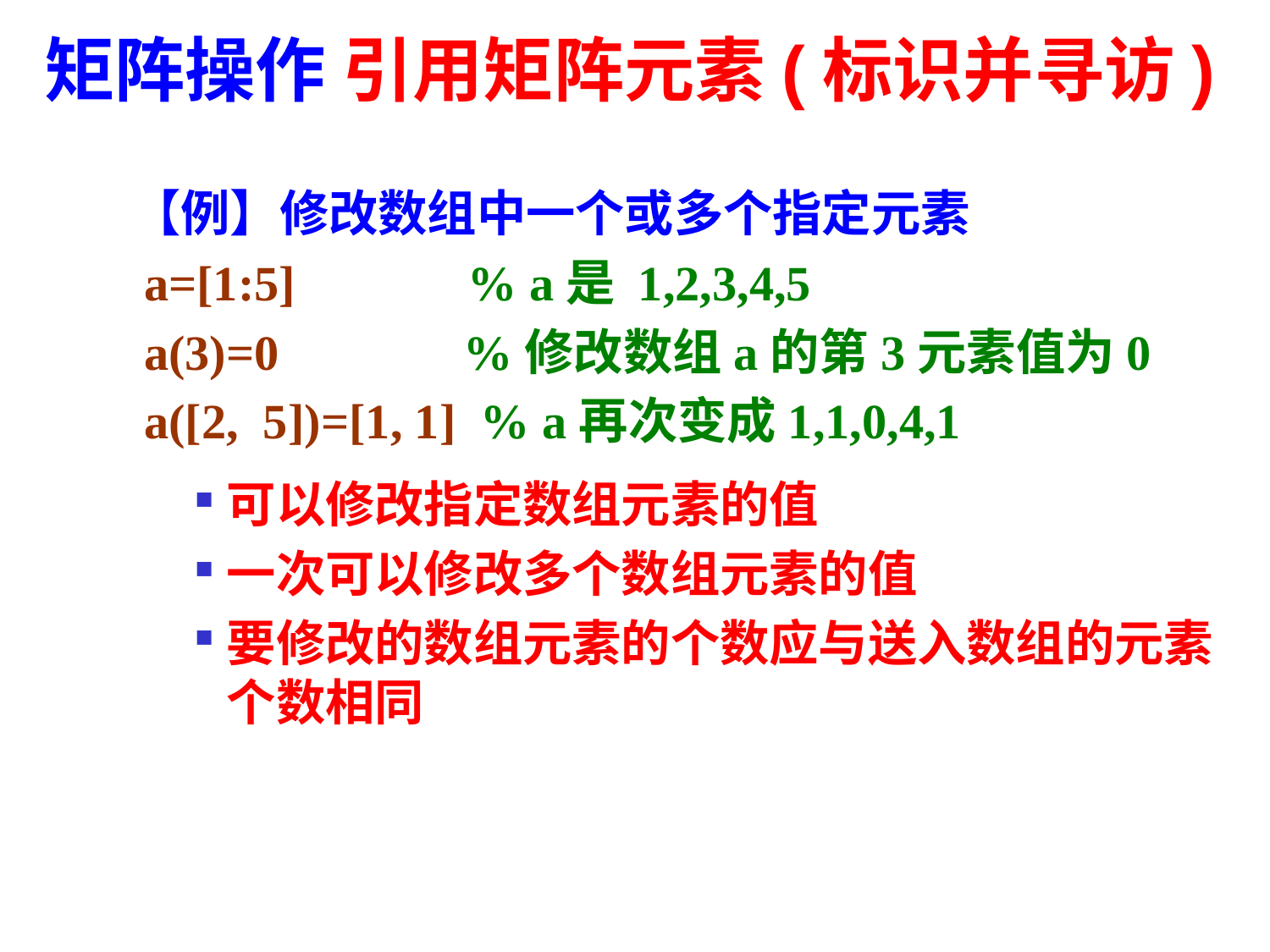

矩阵操作 引用矩阵元素(标识并寻访)
【例】修改数组中一个或多个指定元素
 a=[1:5]              % a是 1,2,3,4,5
 a(3)=0               %修改数组a的第3元素值为0
 a([2,  5])=[1, 1]  % a再次变成1,1,0,4,1
可以修改指定数组元素的值
一次可以修改多个数组元素的值
要修改的数组元素的个数应与送入数组的元素个数相同

31